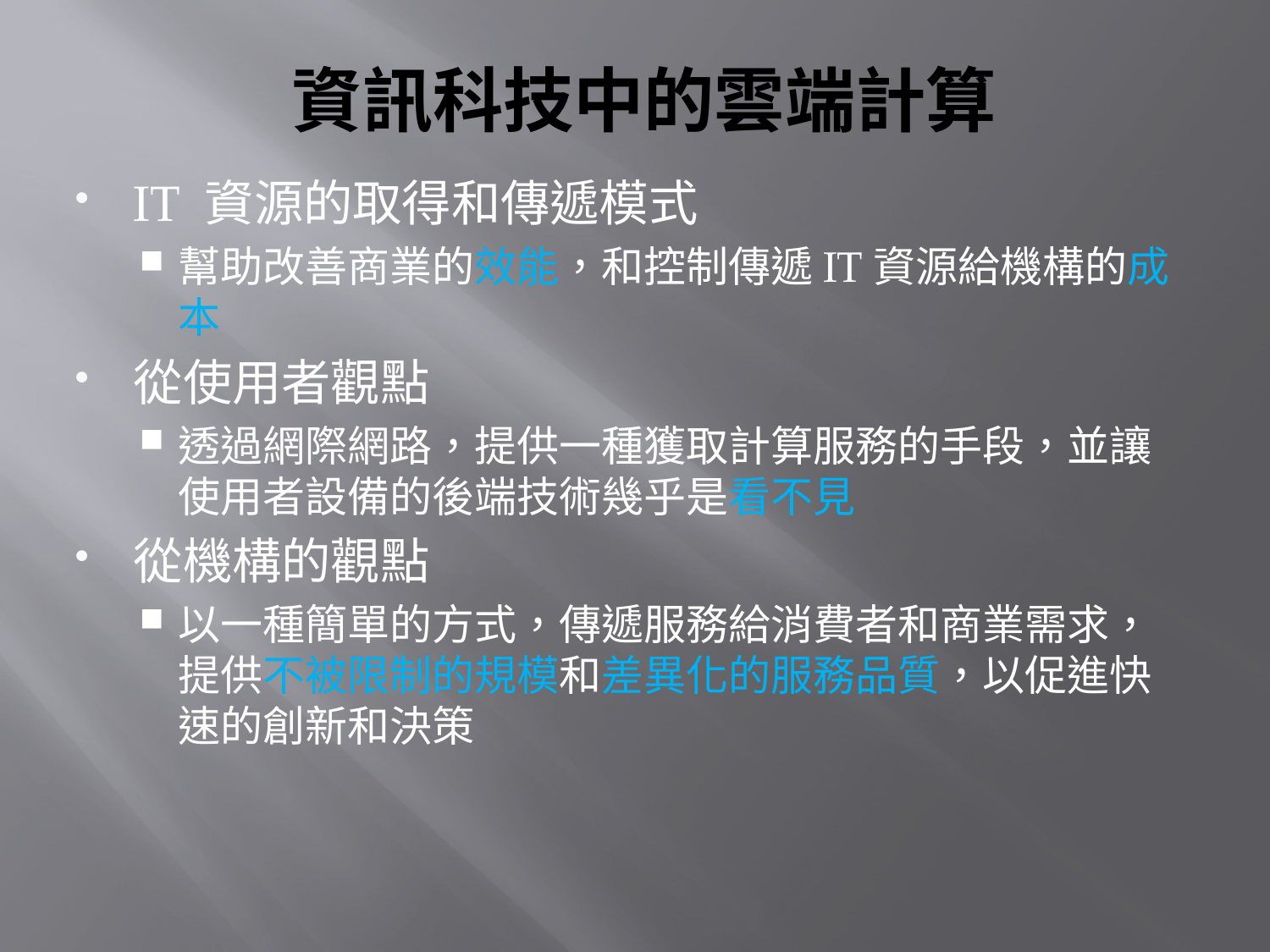

# 資訊科技中的雲端計算
IT 資源的取得和傳遞模式
幫助改善商業的效能，和控制傳遞IT資源給機構的成本
從使用者觀點
透過網際網路，提供一種獲取計算服務的手段，並讓使用者設備的後端技術幾乎是看不見
從機構的觀點
以一種簡單的方式，傳遞服務給消費者和商業需求，提供不被限制的規模和差異化的服務品質，以促進快速的創新和決策